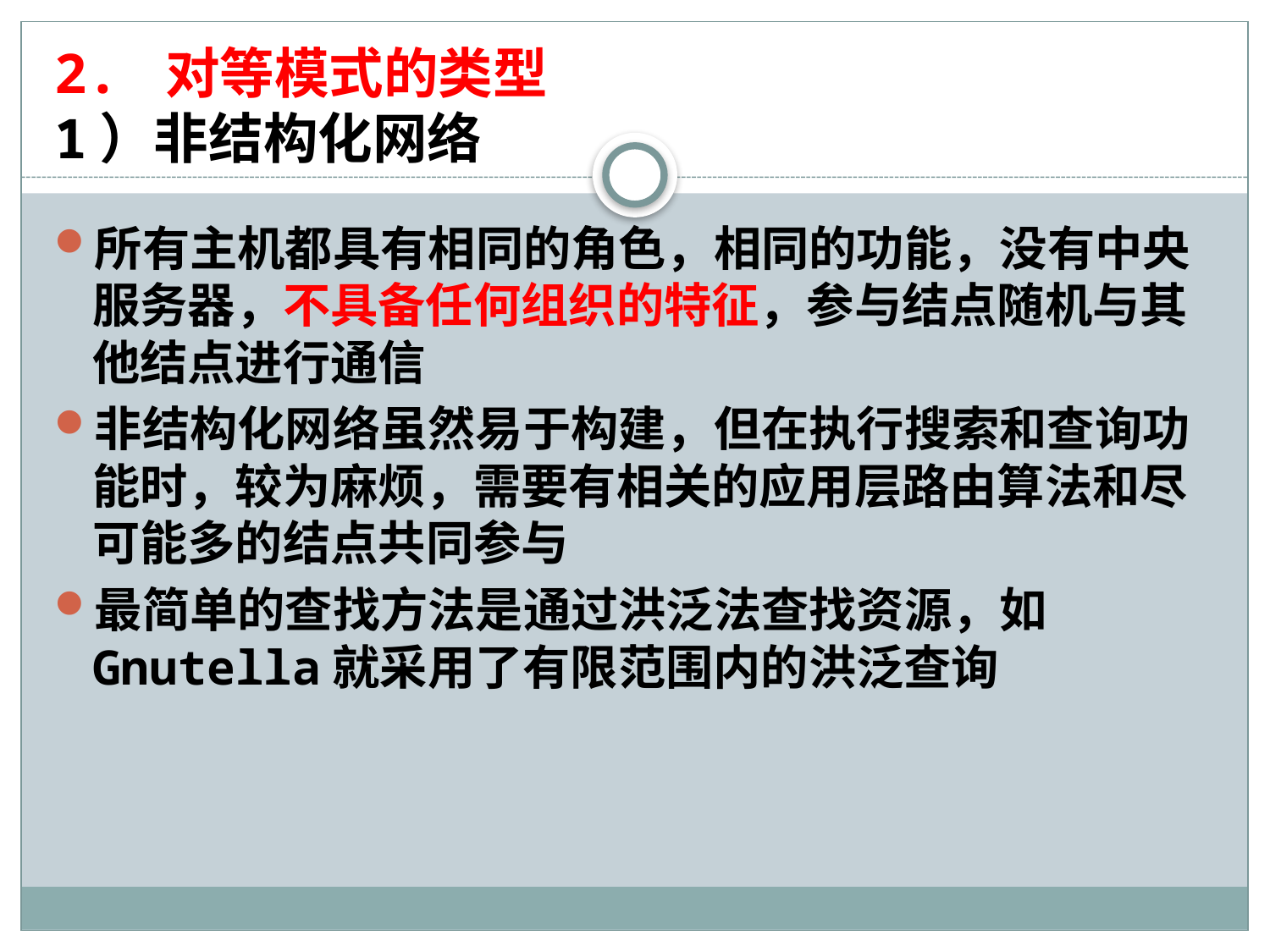

# 2. 对等模式的类型 1）非结构化网络
所有主机都具有相同的角色，相同的功能，没有中央服务器，不具备任何组织的特征，参与结点随机与其他结点进行通信
非结构化网络虽然易于构建，但在执行搜索和查询功能时，较为麻烦，需要有相关的应用层路由算法和尽可能多的结点共同参与
最简单的查找方法是通过洪泛法查找资源，如Gnutella就采用了有限范围内的洪泛查询